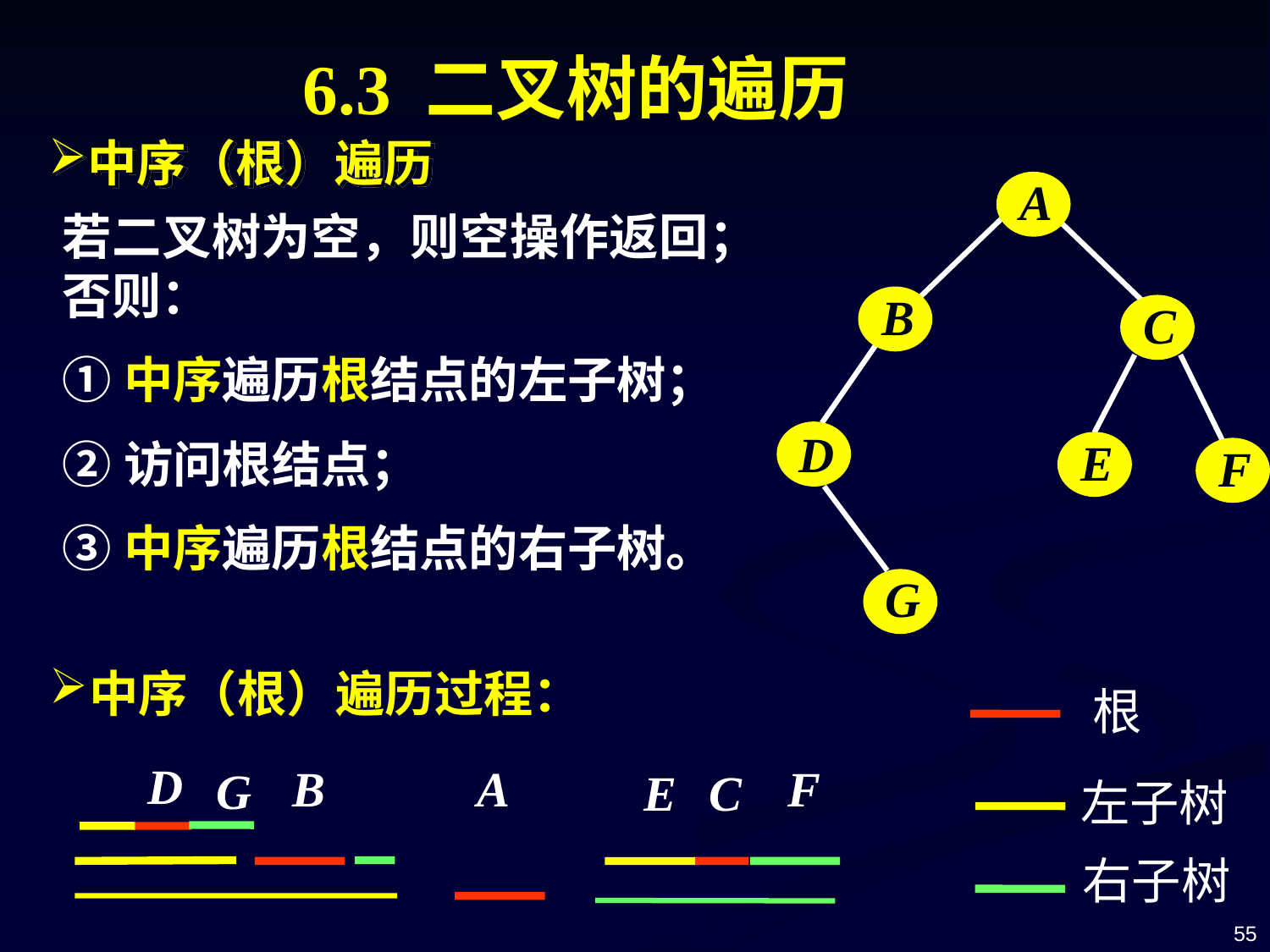

6.3 二叉树的遍历
中序（根）遍历
A

B

C

D

E

F

G

若二叉树为空，则空操作返回；否则：
①中序遍历根结点的左子树；
②访问根结点；
③中序遍历根结点的右子树。
中序（根）遍历过程：
根

D
B
F
A
G
C
E
 左子树

右子树

55